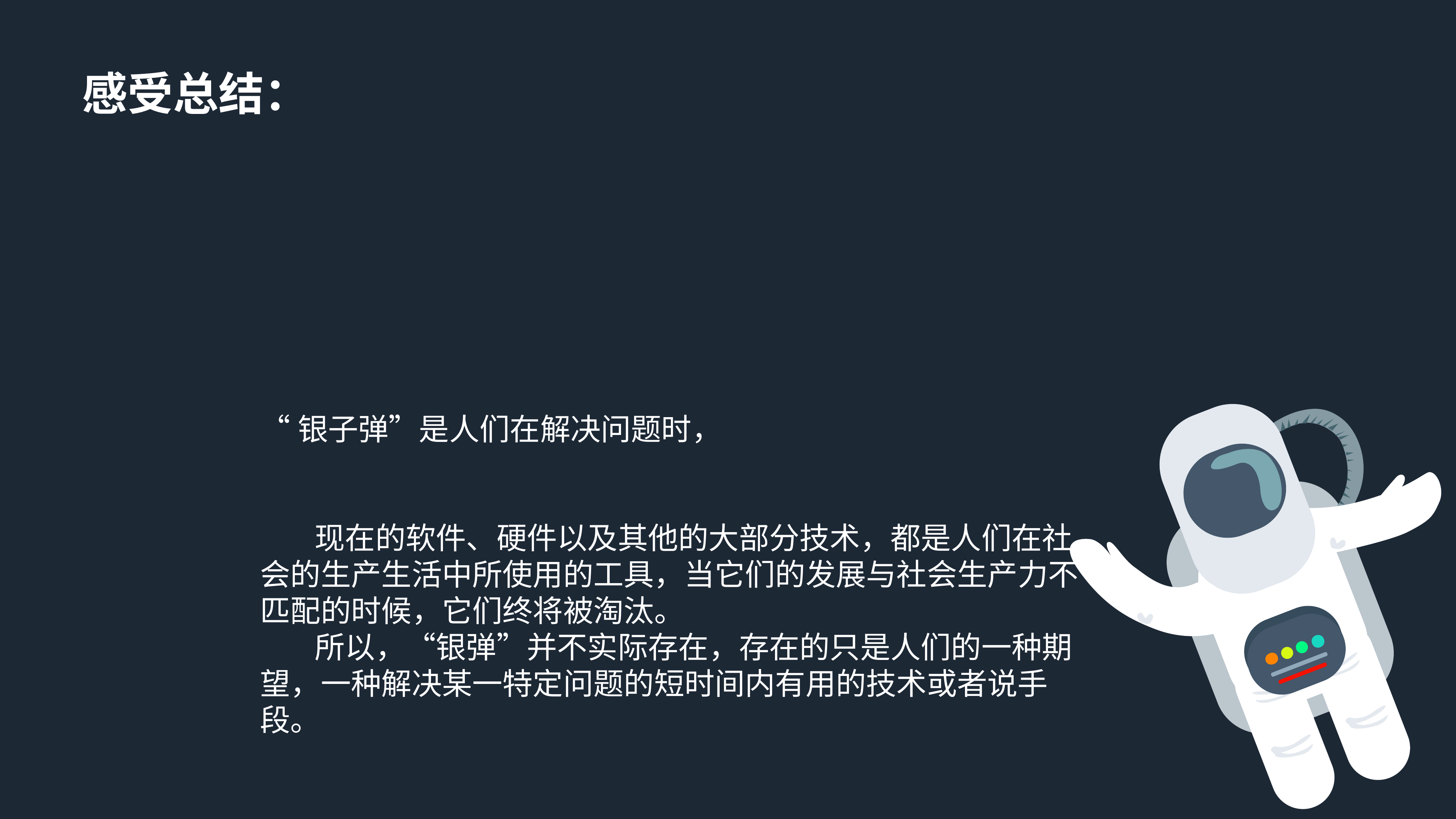

感受总结：

“银子弹”是人们在解决问题时，

	现在的软件、硬件以及其他的大部分技术，都是人们在社会的生产生活中所使用的工具，当它们的发展与社会生产力不匹配的时候，它们终将被淘汰。
	所以，“银弹”并不实际存在，存在的只是人们的一种期望，一种解决某一特定问题的短时间内有用的技术或者说手段。